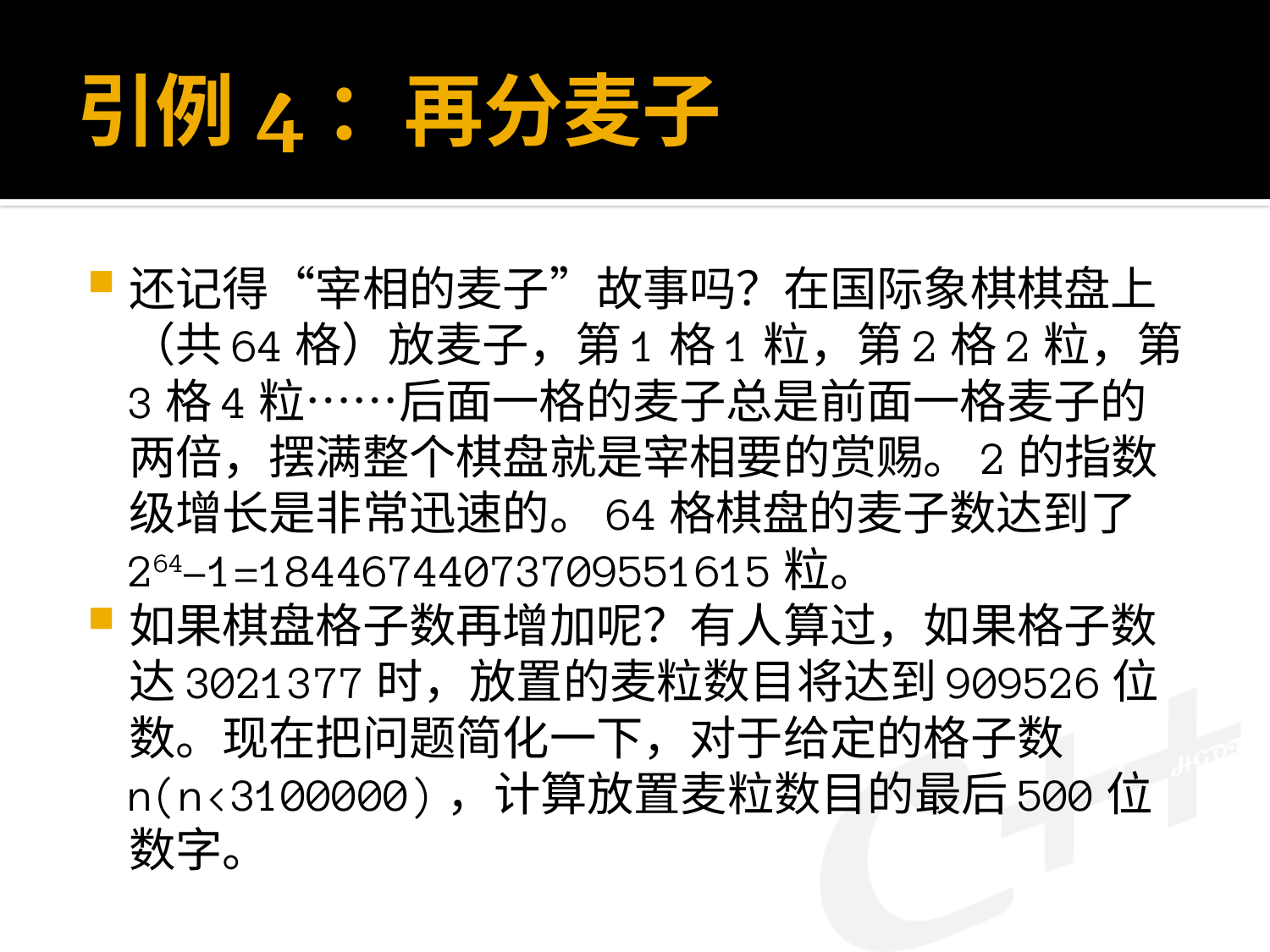

# 引例4：再分麦子
还记得“宰相的麦子”故事吗？在国际象棋棋盘上（共64格）放麦子，第1格1粒，第2格2粒，第3格4粒……后面一格的麦子总是前面一格麦子的两倍，摆满整个棋盘就是宰相要的赏赐。2的指数级增长是非常迅速的。64格棋盘的麦子数达到了264-1=18446744073709551615粒。
如果棋盘格子数再增加呢？有人算过，如果格子数达3021377时，放置的麦粒数目将达到909526位数。现在把问题简化一下，对于给定的格子数n(n<3100000)，计算放置麦粒数目的最后500位数字。